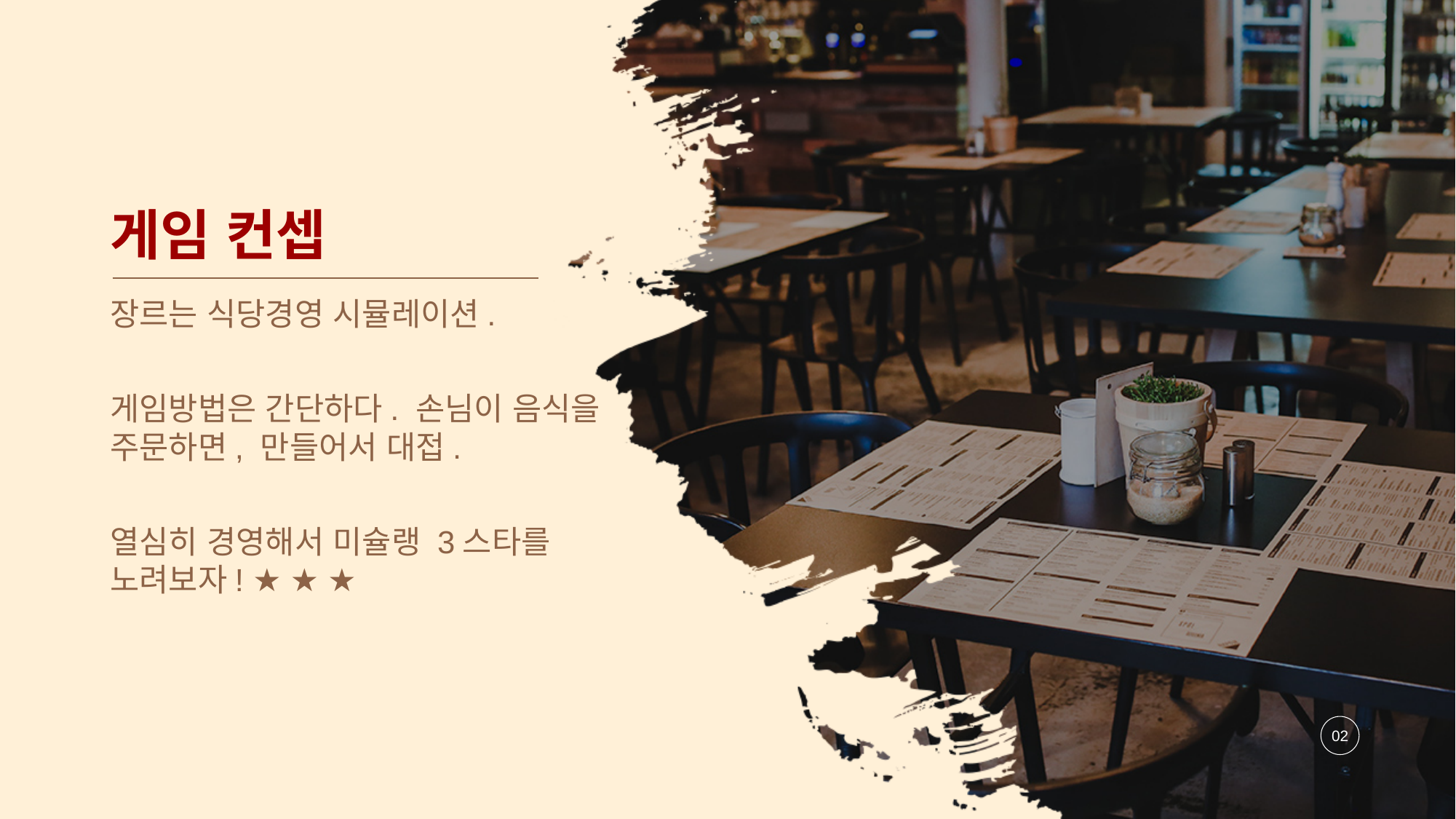

# 게임 컨셉
장르는 식당경영 시뮬레이션.

게임방법은 간단하다. 손님이 음식을 주문하면, 만들어서 대접.

열심히 경영해서 미슐랭 3스타를 노려보자! ★ ★ ★
02